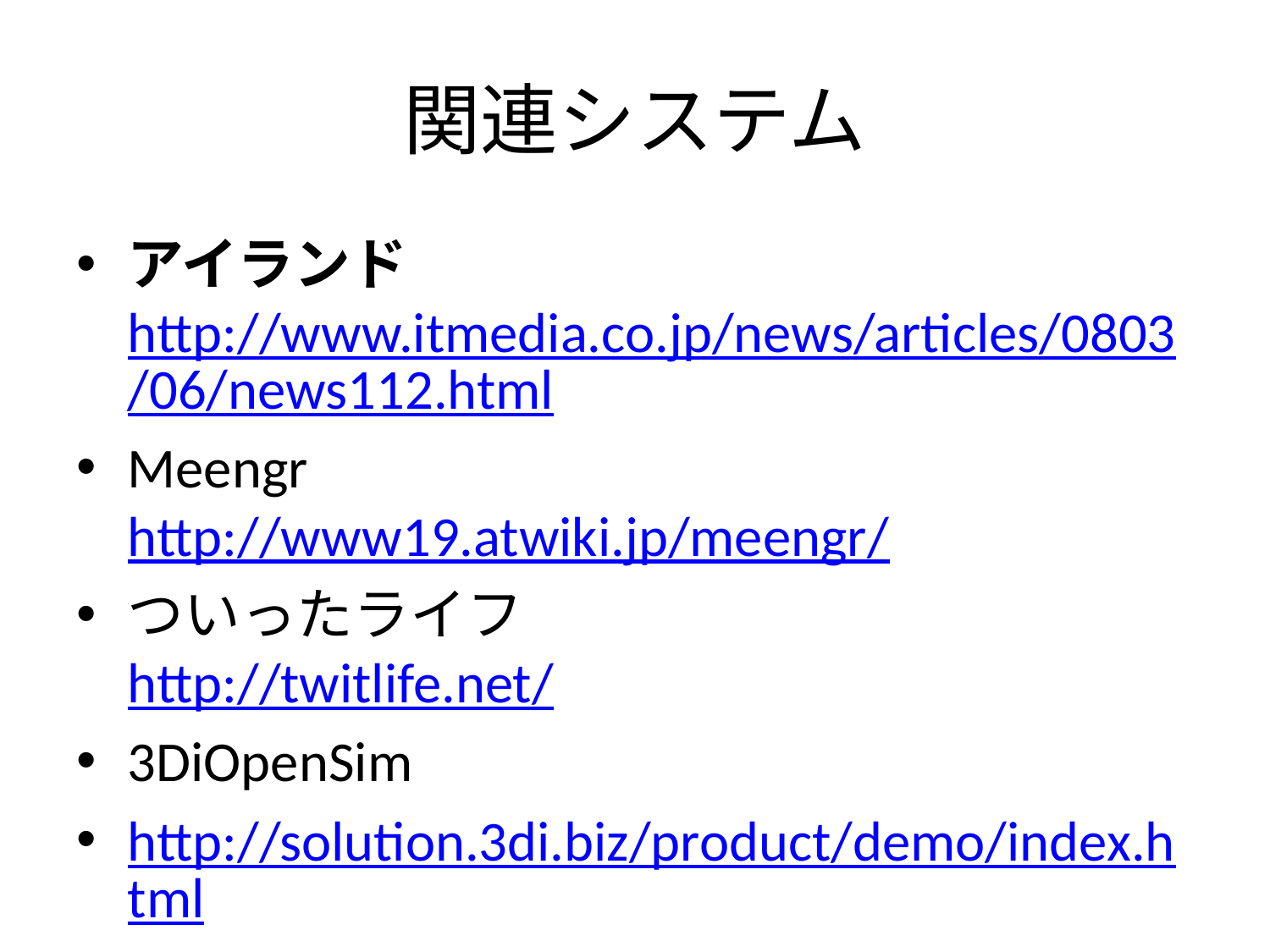

# 関連システム
アイランドhttp://www.itmedia.co.jp/news/articles/0803/06/news112.html
Meengr
http://www19.atwiki.jp/meengr/
ついったライフ
http://twitlife.net/
3DiOpenSim
http://solution.3di.biz/product/demo/index.html